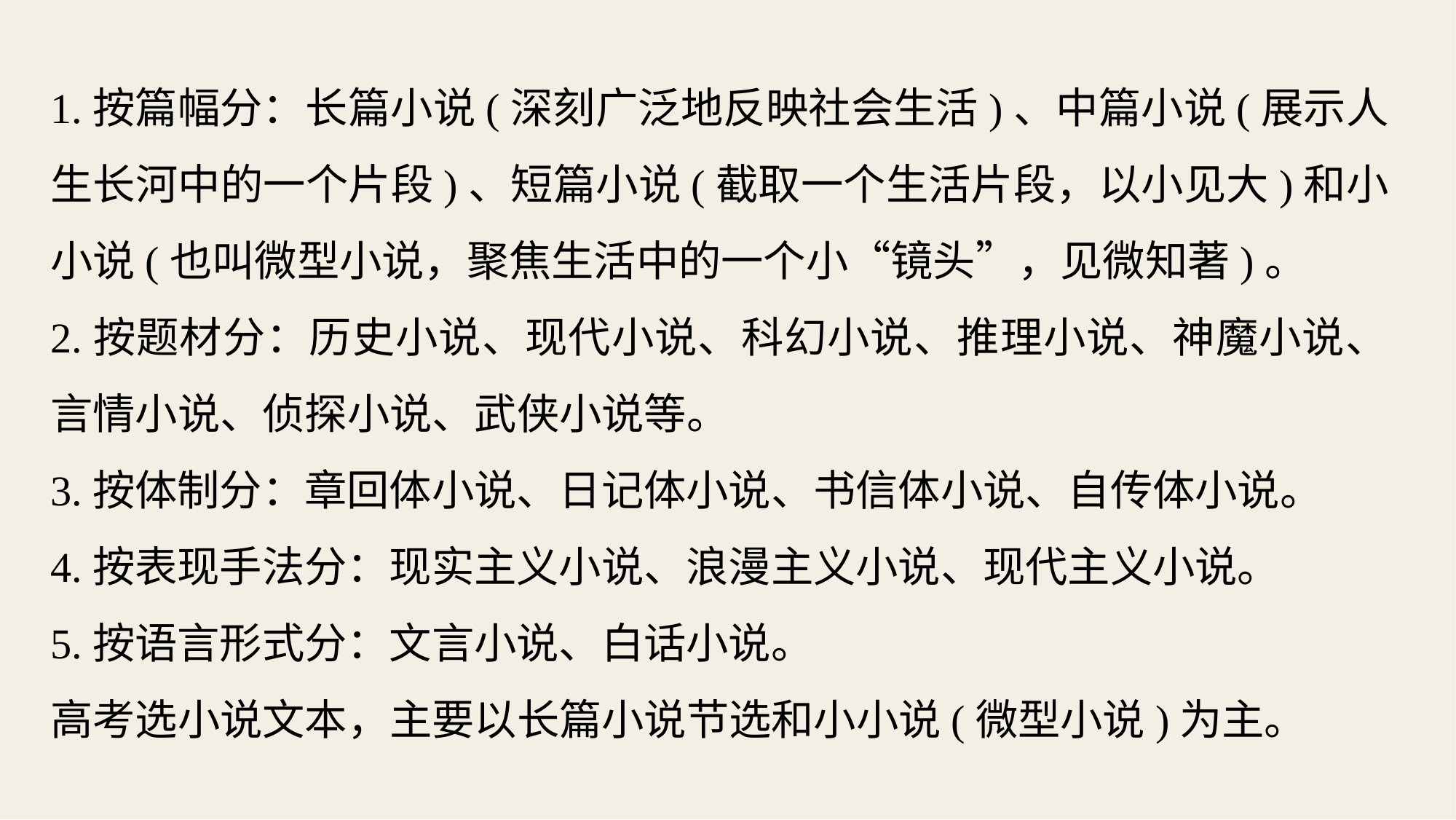

1.按篇幅分：长篇小说(深刻广泛地反映社会生活)、中篇小说(展示人生长河中的一个片段)、短篇小说(截取一个生活片段，以小见大)和小小说(也叫微型小说，聚焦生活中的一个小“镜头”，见微知著)。
2.按题材分：历史小说、现代小说、科幻小说、推理小说、神魔小说、言情小说、侦探小说、武侠小说等。
3.按体制分：章回体小说、日记体小说、书信体小说、自传体小说。
4.按表现手法分：现实主义小说、浪漫主义小说、现代主义小说。
5.按语言形式分：文言小说、白话小说。
高考选小说文本，主要以长篇小说节选和小小说(微型小说)为主。